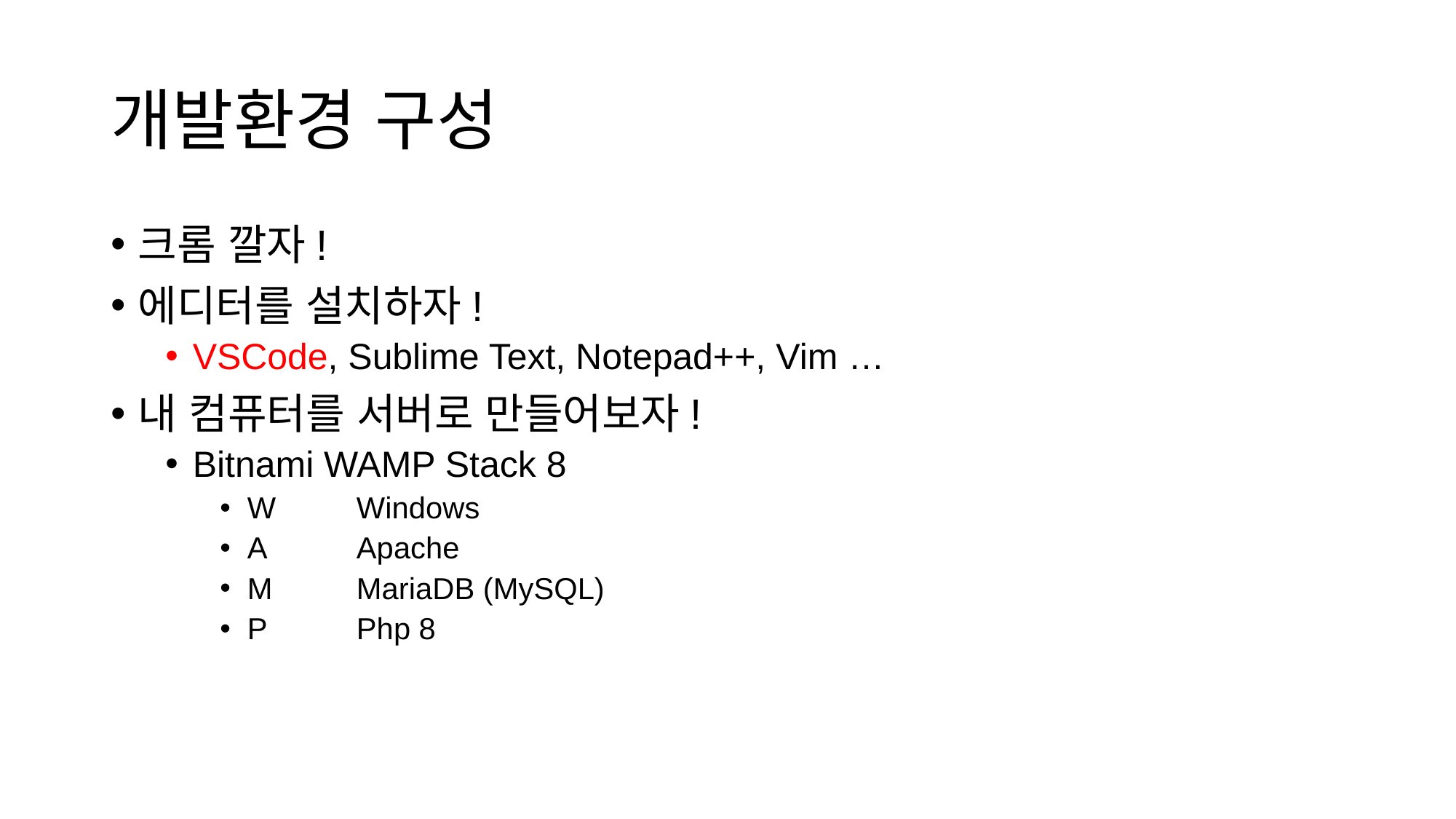

# 개발환경 구성
크롬 깔자!
에디터를 설치하자!
VSCode, Sublime Text, Notepad++, Vim …
내 컴퓨터를 서버로 만들어보자!
Bitnami WAMP Stack 8
W	Windows
A	Apache
M	MariaDB (MySQL)
P	Php 8